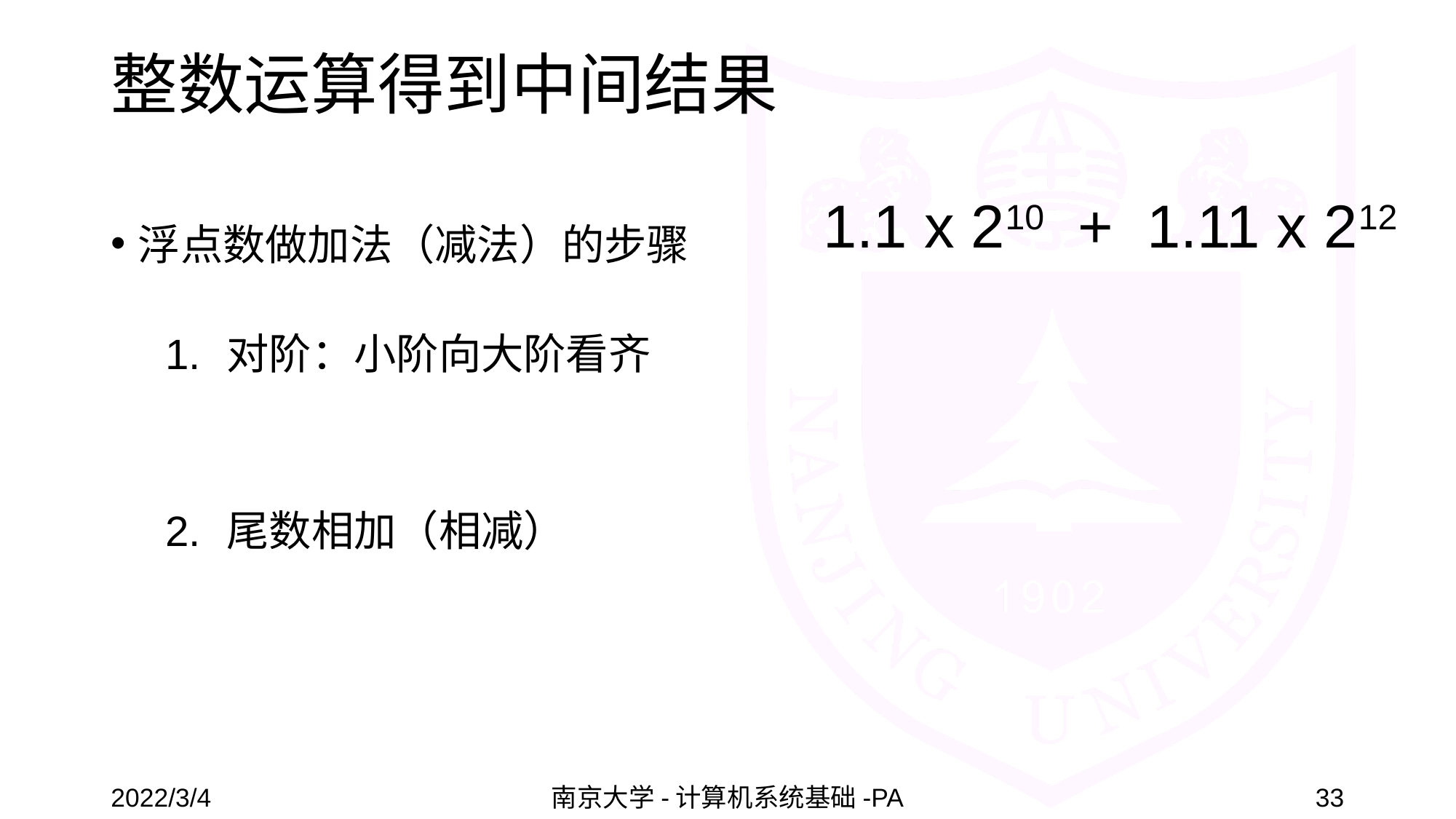

# 整数运算得到中间结果
浮点数做加法（减法）的步骤
对阶：小阶向大阶看齐

尾数相加（相减）
1.1 x 210  +  1.11 x 212
2022/3/4
南京大学-计算机系统基础-PA
33